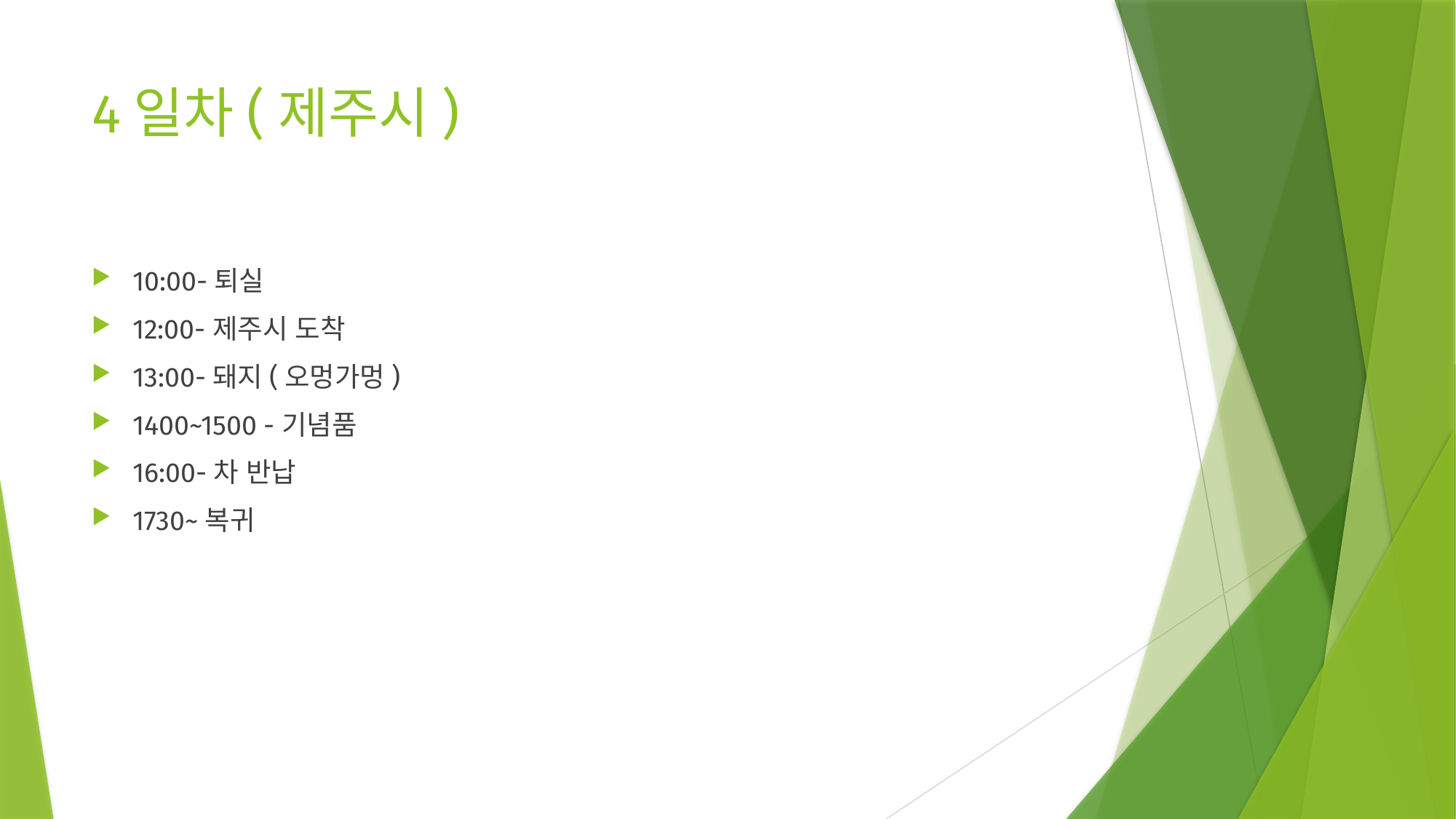

# 4일차(제주시)
10:00-퇴실
12:00-제주시 도착
13:00-돼지(오멍가멍)
1400~1500 -기념품
16:00-차 반납
1730~복귀